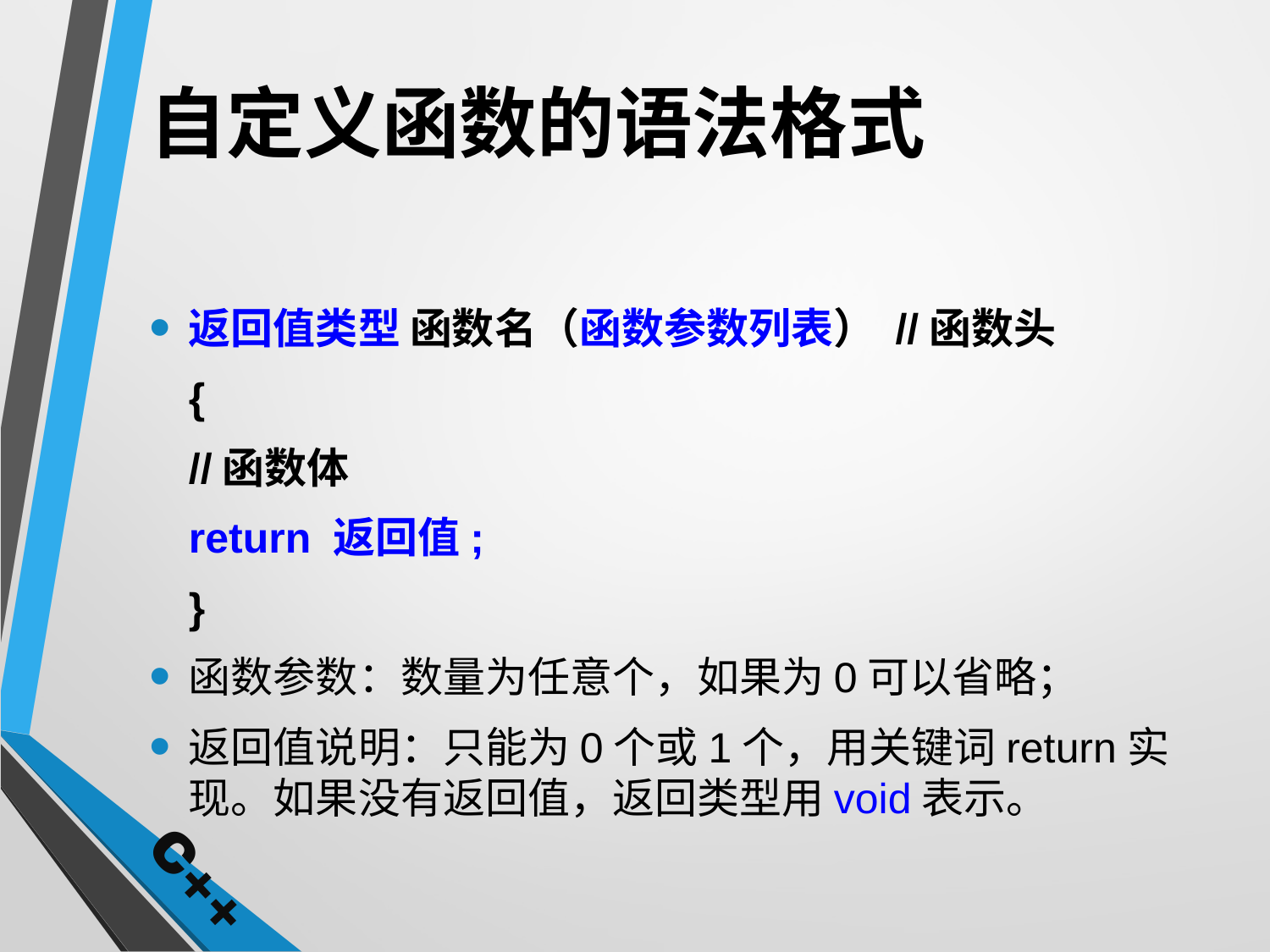

# 自定义函数的语法格式
返回值类型 函数名（函数参数列表） //函数头
	{
	//函数体
	return 返回值;
	}
函数参数：数量为任意个，如果为0可以省略；
返回值说明：只能为0个或1个，用关键词return实现。如果没有返回值，返回类型用void表示。